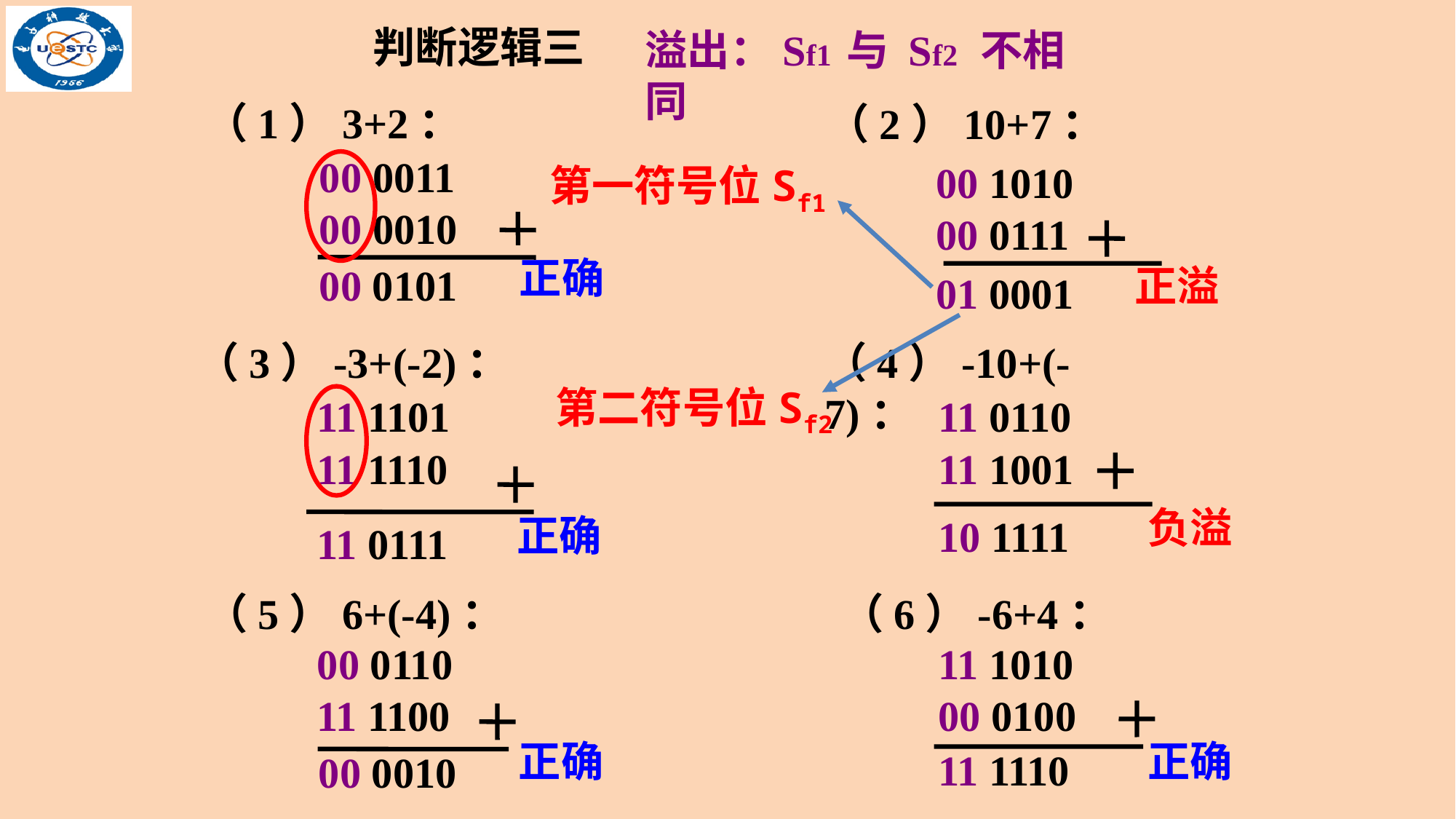

判断逻辑三
溢出：Sf1 与 Sf2  不相同
（1）3+2：
（2）10+7：

第一符号位Sf1
00 0011
00 0010
00 1010
00 0111

正确
00 0101
正溢

01 0001

（3）-3+(-2)：
（4）-10+(-7)：
第二符号位Sf2

11 1101
11 1110
11 0110
11 1001

负溢
正确
10 1111

11 0111
（5）6+(-4)：
（6）-6+4：
00 0110
11 1100
11 1010
00 0100

正确
正确
11 1110
00 0010